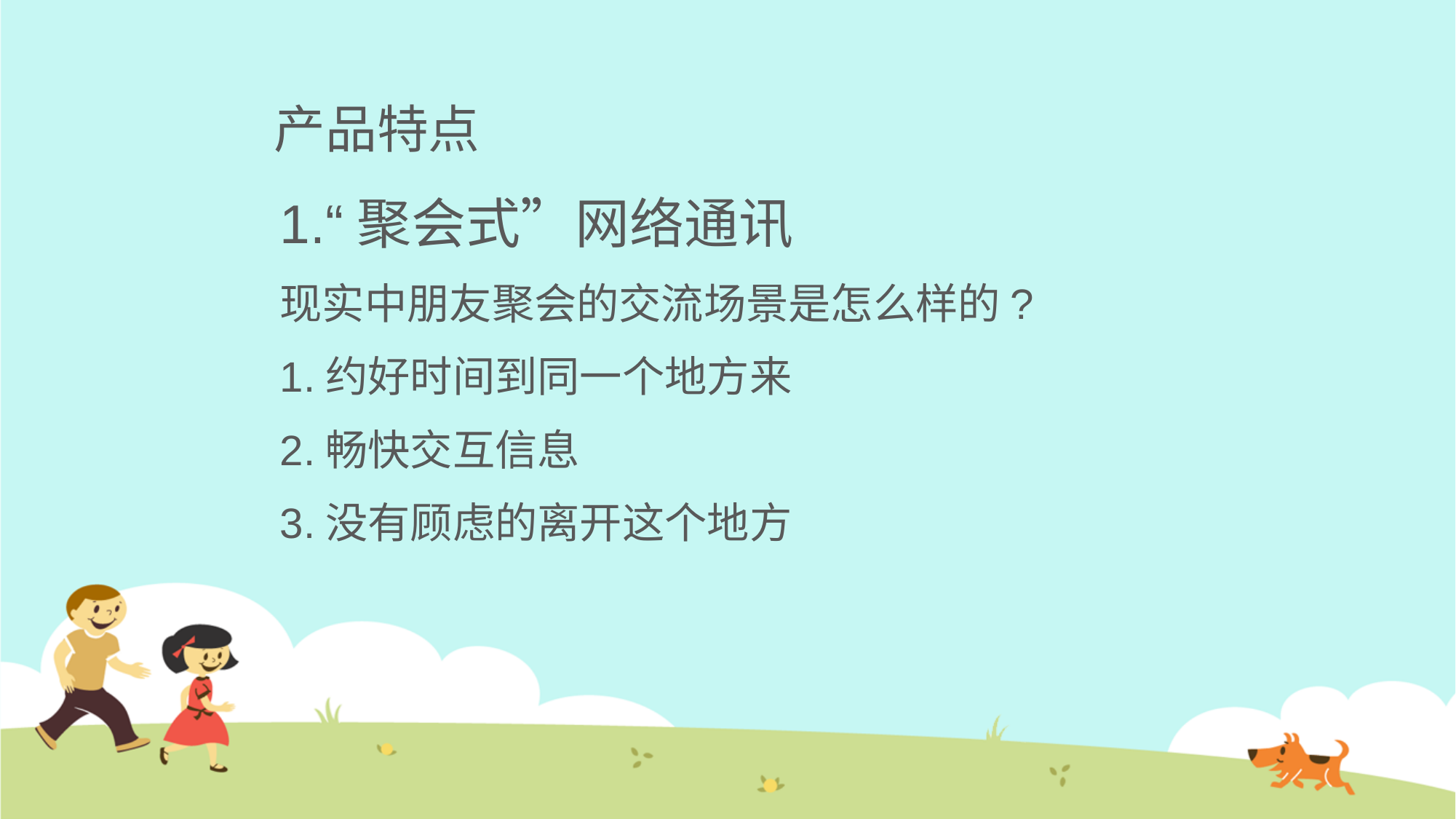

# 产品特点
1.“聚会式”网络通讯
现实中朋友聚会的交流场景是怎么样的?
1.约好时间到同一个地方来
2.畅快交互信息
3.没有顾虑的离开这个地方